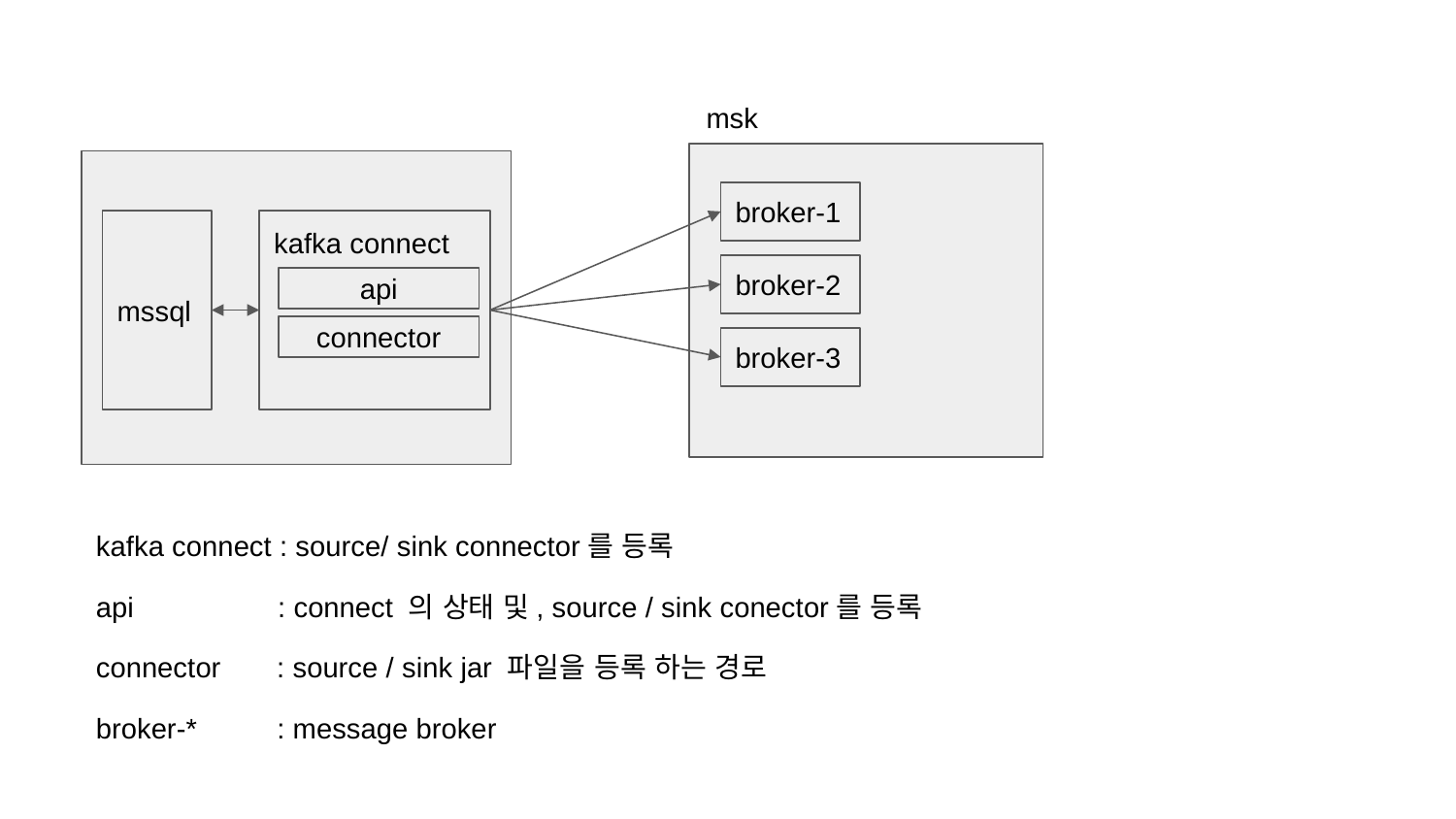

msk

broker-1
kafka connect
mssql
broker-2
api
connector
broker-3
kafka connect : source/ sink connector를 등록
api                  : connect 의 상태 및, source / sink conector를 등록
connector       : source / sink jar 파일을 등록 하는 경로
broker-*          : message broker